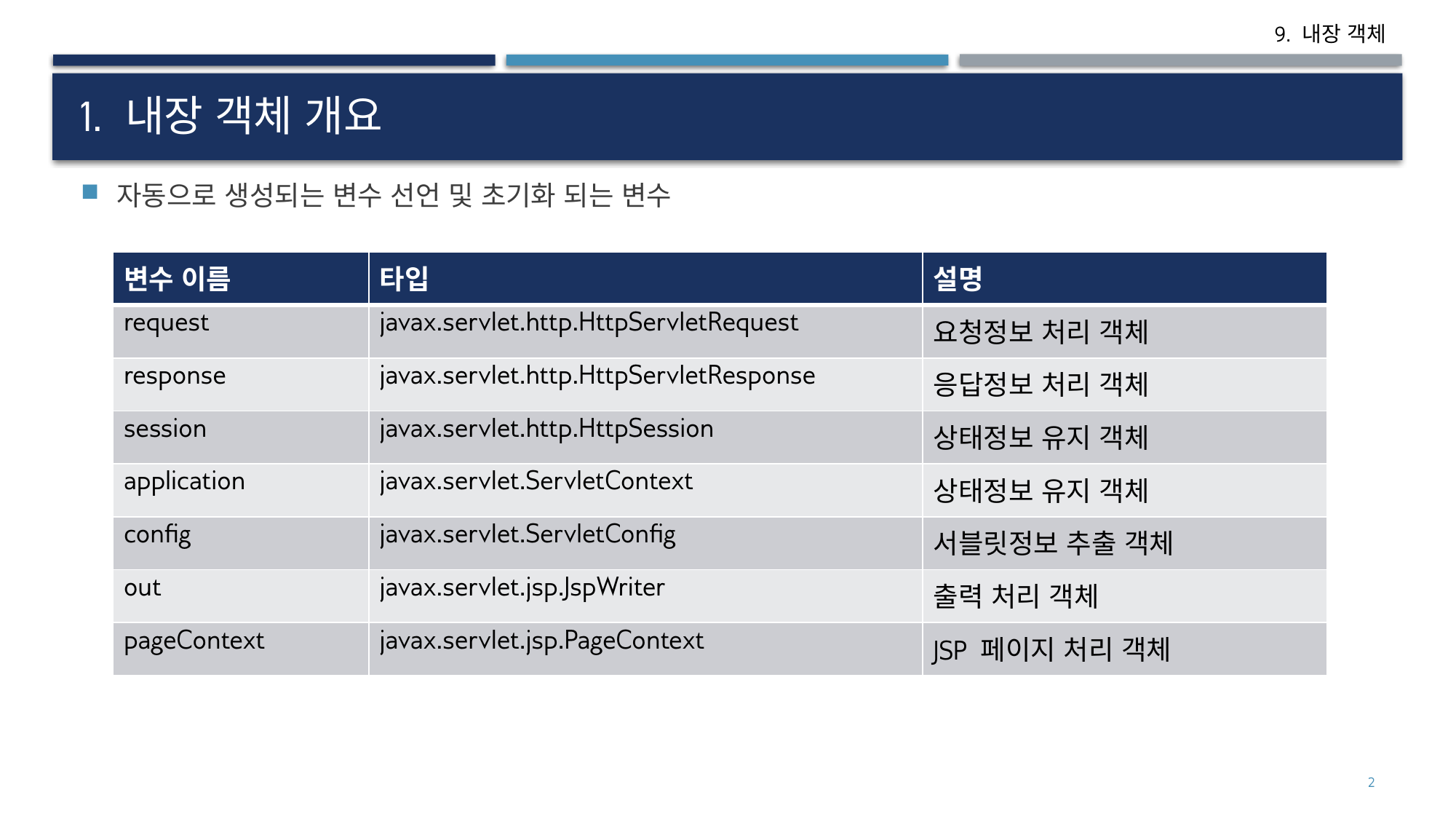

# 1. 내장 객체 개요
자동으로 생성되는 변수 선언 및 초기화 되는 변수
| 변수 이름 | 타입 | 설명 |
| --- | --- | --- |
| request | javax.servlet.http.HttpServletRequest | 요청정보 처리 객체 |
| response | javax.servlet.http.HttpServletResponse | 응답정보 처리 객체 |
| session | javax.servlet.http.HttpSession | 상태정보 유지 객체 |
| application | javax.servlet.ServletContext | 상태정보 유지 객체 |
| config | javax.servlet.ServletConfig | 서블릿정보 추출 객체 |
| out | javax.servlet.jsp.JspWriter | 출력 처리 객체 |
| pageContext | javax.servlet.jsp.PageContext | JSP 페이지 처리 객체 |
2